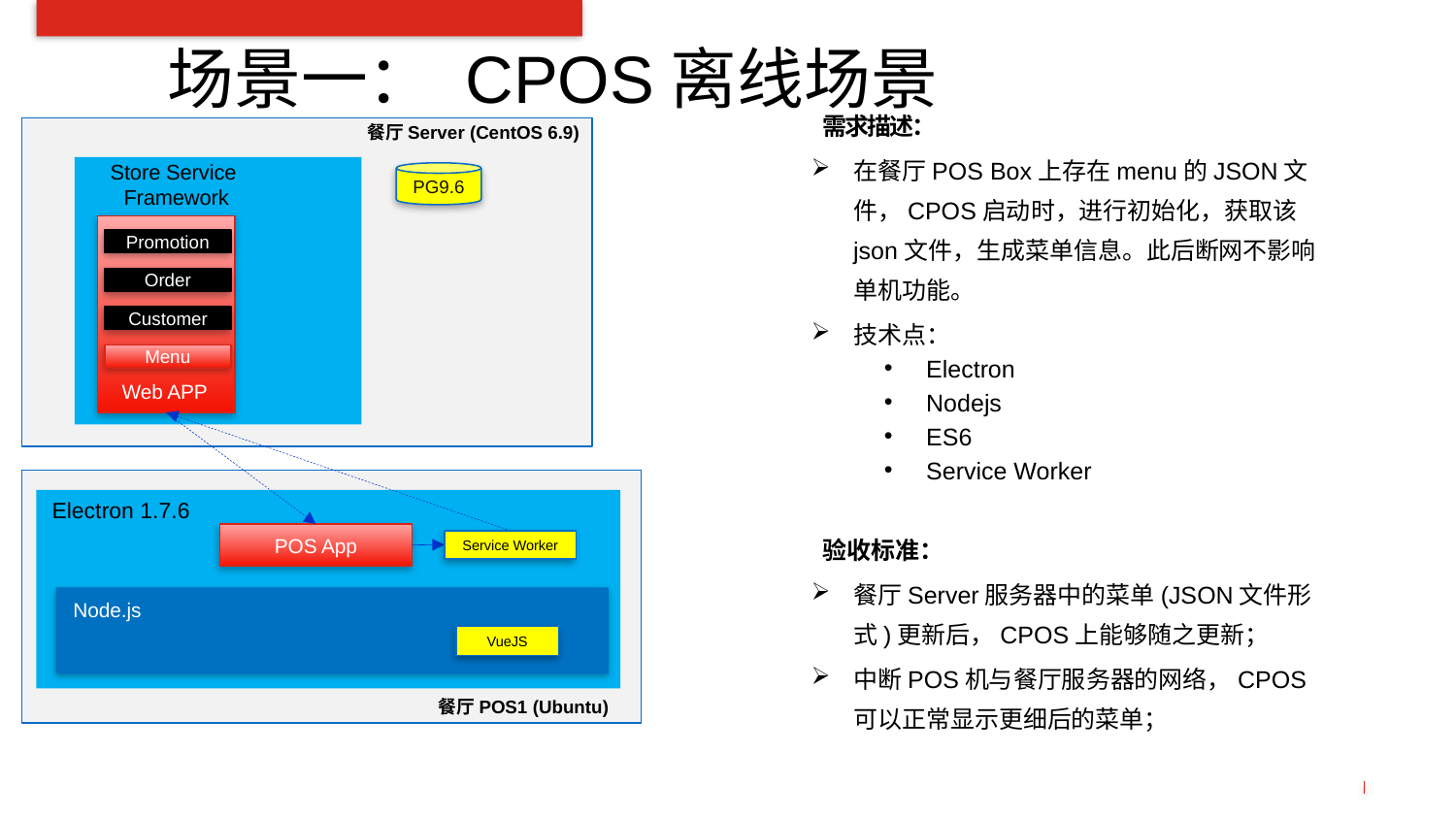

# 场景一： CPOS离线场景
 需求描述：
在餐厅POS Box上存在menu的JSON文件，CPOS启动时，进行初始化，获取该json文件，生成菜单信息。此后断网不影响单机功能。
技术点：
Electron
Nodejs
ES6
Service Worker
餐厅Server (CentOS 6.9)

Store Service
 Framework

PG9.6

Promotion
Order
Customer
Menu
Web APP

Electron 1.7.6

POS App
 验收标准：
餐厅Server服务器中的菜单(JSON文件形式)更新后，CPOS上能够随之更新；
中断POS机与餐厅服务器的网络，CPOS可以正常显示更细后的菜单；
Service Worker

Node.js
VueJS
餐厅POS1 (Ubuntu)
3